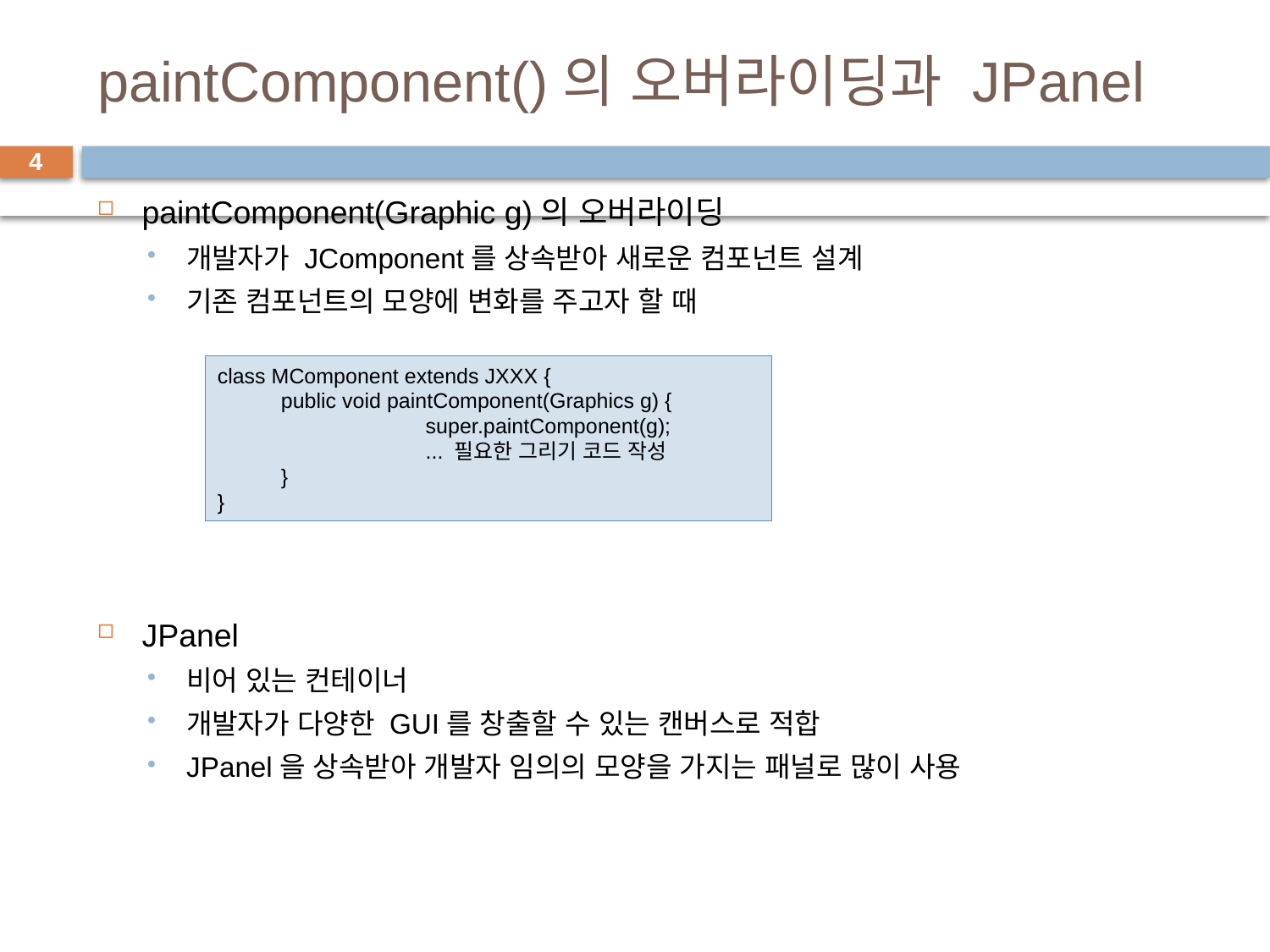

# paintComponent()의 오버라이딩과 JPanel
4
paintComponent(Graphic g)의 오버라이딩
개발자가 JComponent를 상속받아 새로운 컴포넌트 설계
기존 컴포넌트의 모양에 변화를 주고자 할 때

JPanel
비어 있는 컨테이너
개발자가 다양한 GUI를 창출할 수 있는 캔버스로 적합
JPanel을 상속받아 개발자 임의의 모양을 가지는 패널로 많이 사용

class MComponent extends JXXX {
public void paintComponent(Graphics g) {
	   super.paintComponent(g);
	   ... 필요한 그리기 코드 작성
}
}